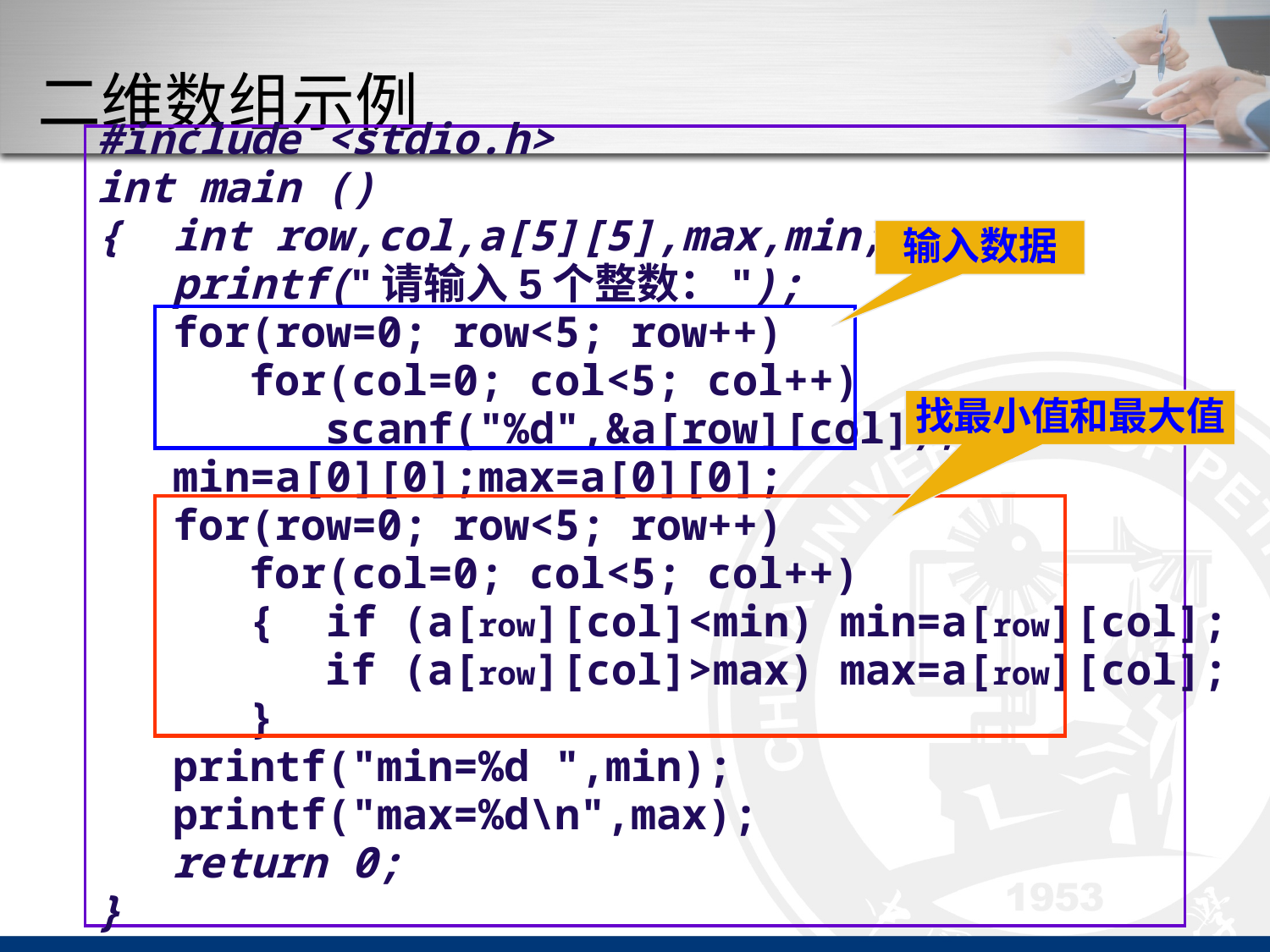

# 二维数组示例
#include <stdio.h>
int main ()
{  int row,col,a[5][5],max,min;
   printf("请输入5个整数：");
   for(row=0; row<5; row++)
      for(col=0; col<5; col++)
         scanf("%d",&a[row][col]);
   min=a[0][0];max=a[0][0];
   for(row=0; row<5; row++)
      for(col=0; col<5; col++)
      {  if (a[row][col]<min) min=a[row][col];
         if (a[row][col]>max) max=a[row][col];
      }
   printf("min=%d ",min);
   printf("max=%d\n",max);
   return 0;
}
输入数据

找最小值和最大值